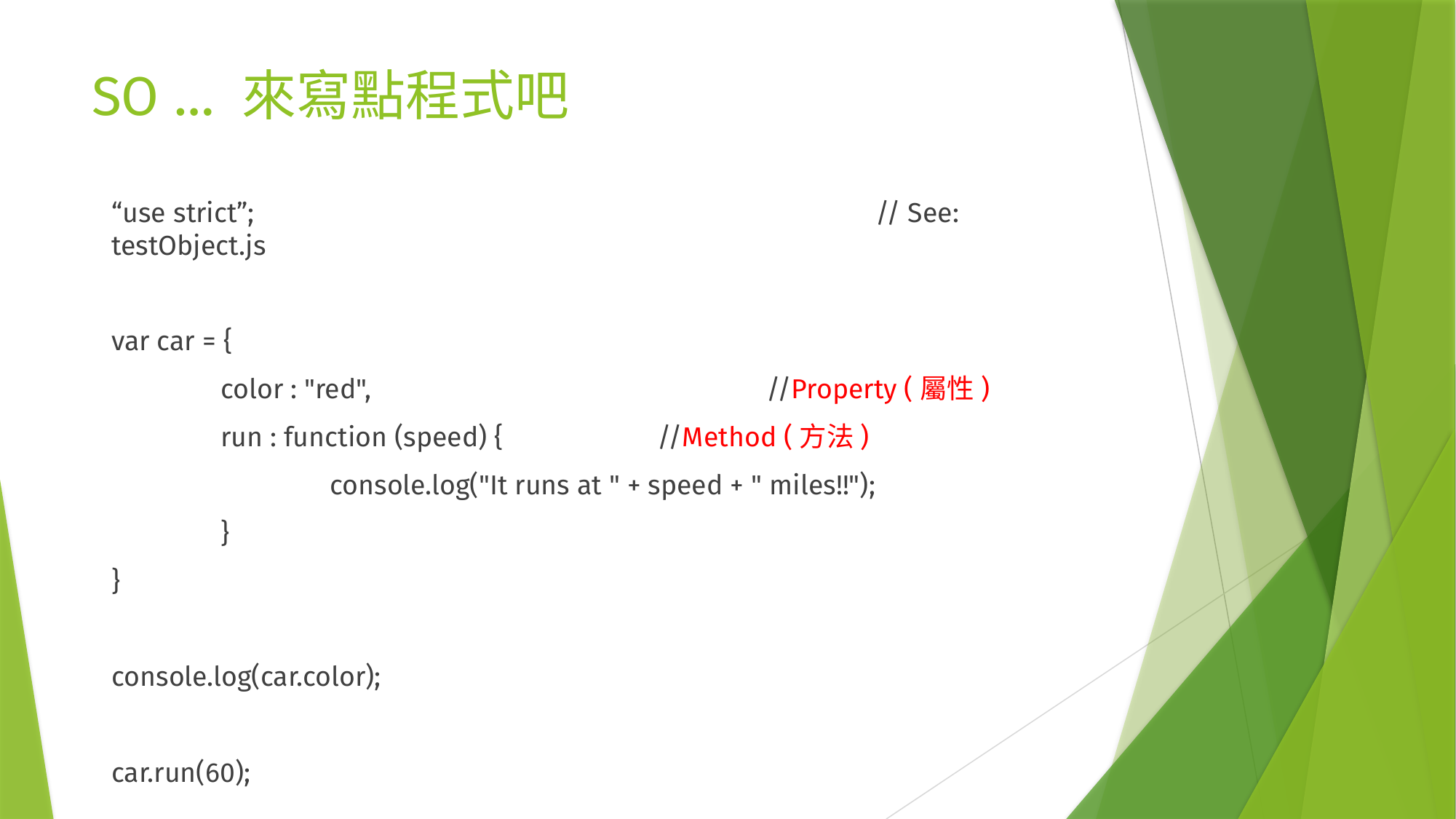

# SO … 來寫點程式吧
“use strict”;						// See:  testObject.js

var car = {
	color : "red",  				//Property (屬性)
	run : function (speed) {		//Method (方法)
		console.log("It runs at " + speed + " miles!!");
	}
}

console.log(car.color);

car.run(60);